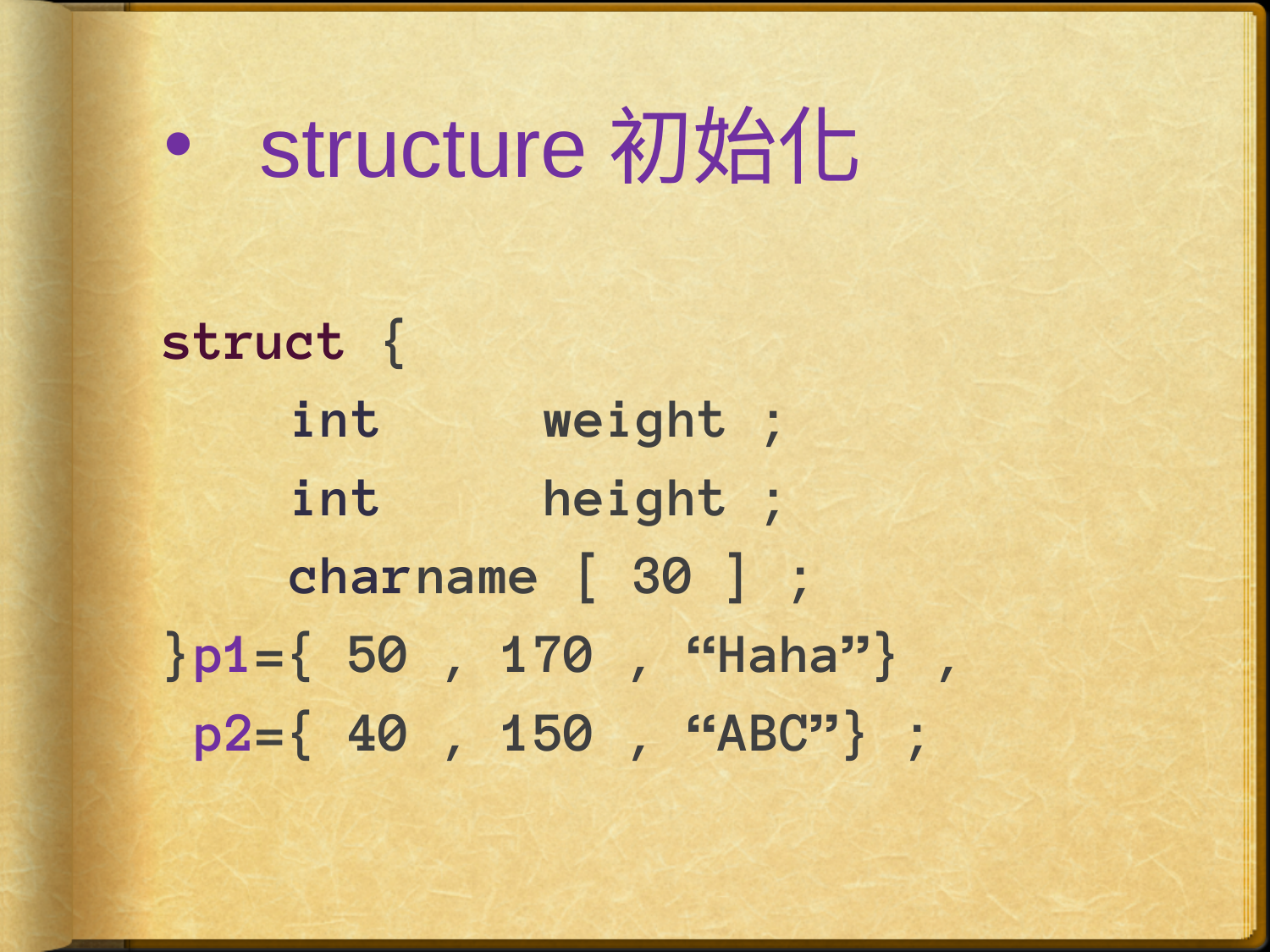

# structure初始化
struct {
	int		weight ;
	int		height ;
	char	name [ 30 ] ;
}p1={ 50 , 170 , “Haha”} ,
 p2={ 40 , 150 , “ABC”} ;